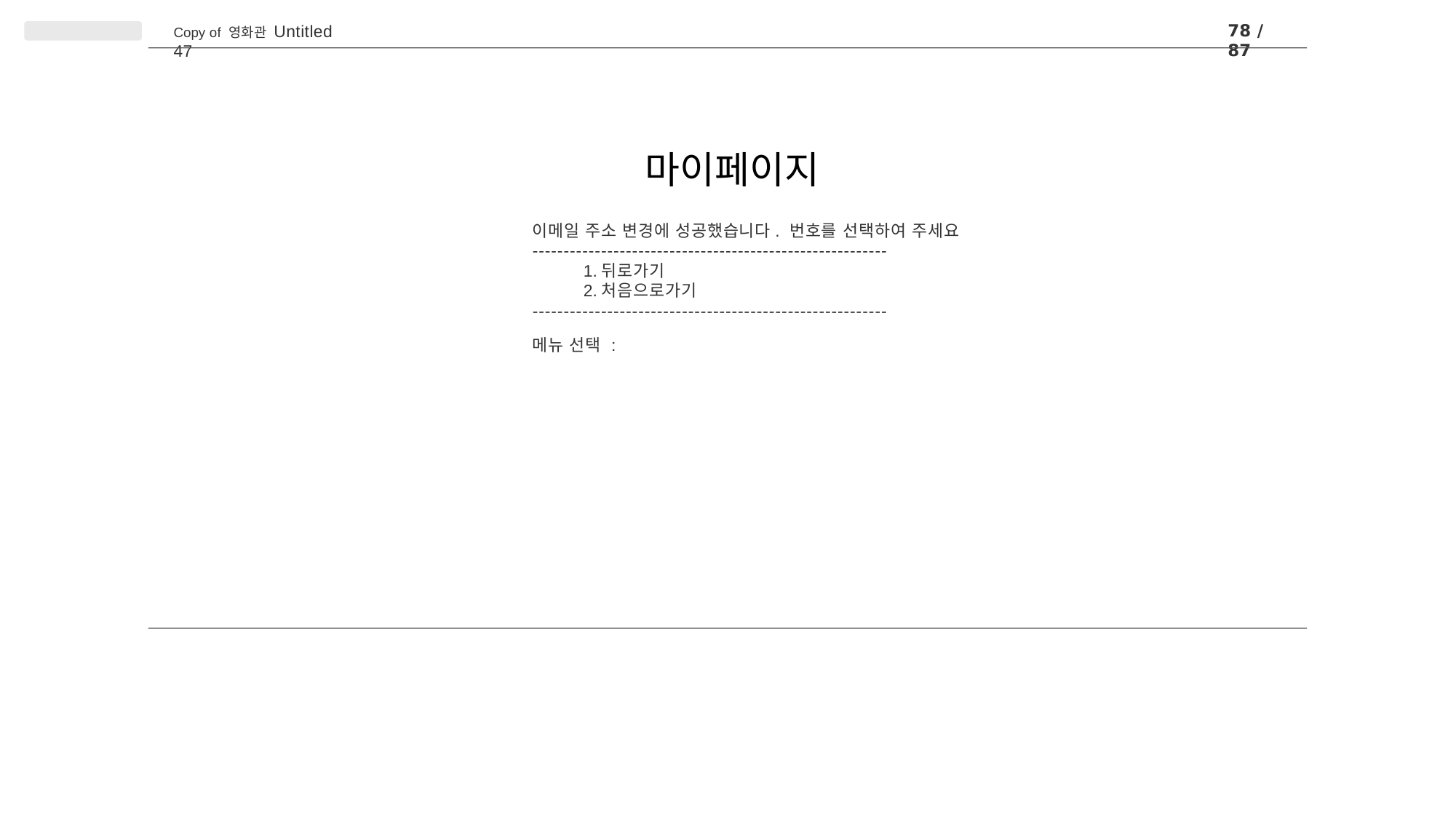

78 / 87
Copy of 영화관 Untitled 47

# 마이페이지
이메일 주소 변경에 성공했습니다. 번호를 선택하여 주세요
---------------------------------------------------------
뒤로가기
처음으로가기
---------------------------------------------------------

메뉴 선택 :